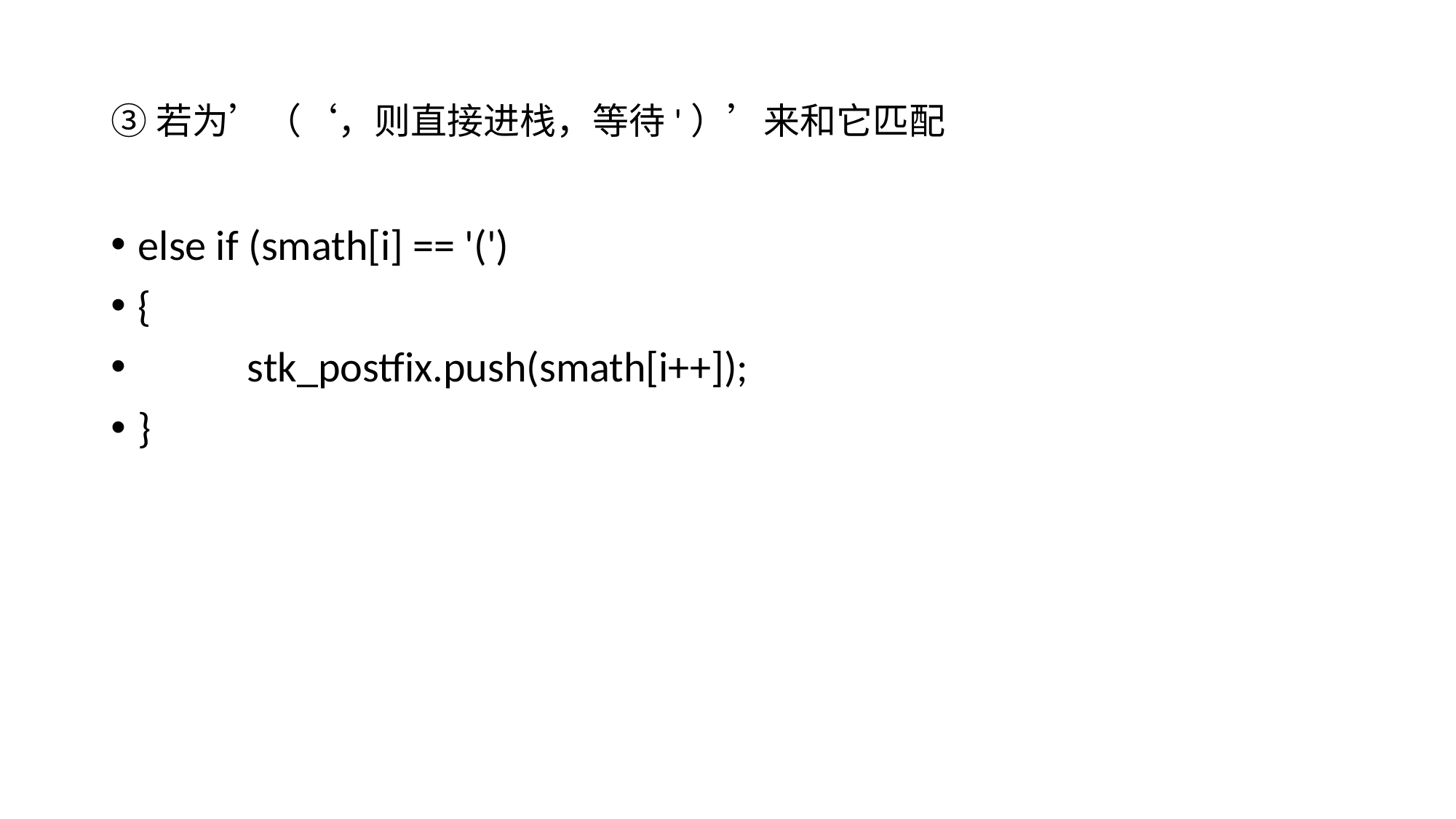

# ③若为’（‘，则直接进栈，等待'）’来和它匹配
else if (smath[i] == '(')
{
	stk_postfix.push(smath[i++]);
}